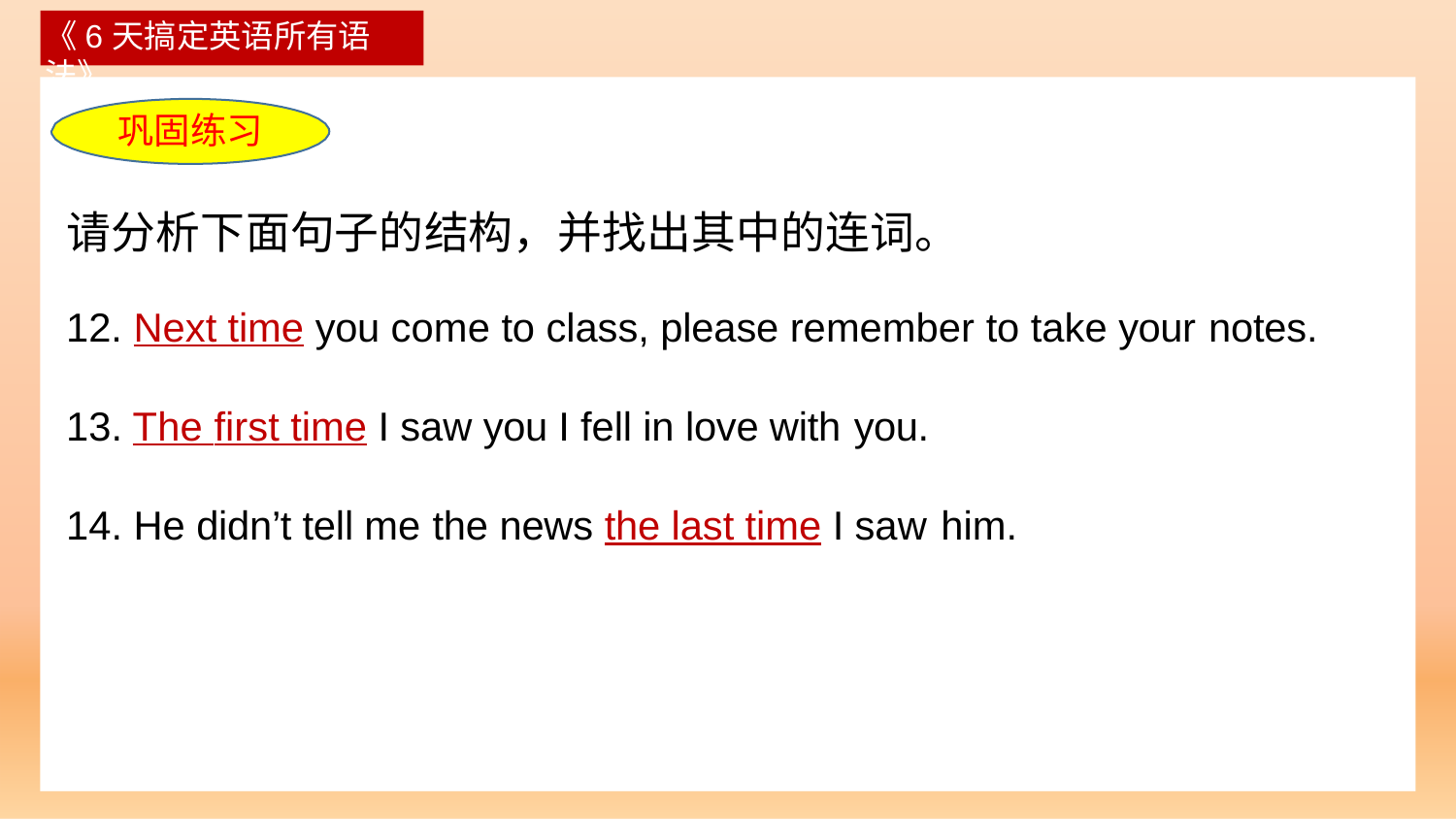

《6天搞定英语所有语法》

巩固练习
# 请分析下面句子的结构，并找出其中的连词。
Next time you come to class, please remember to take your notes.

The first time I saw you I fell in love with you.

He didn’t tell me the news the last time I saw him.